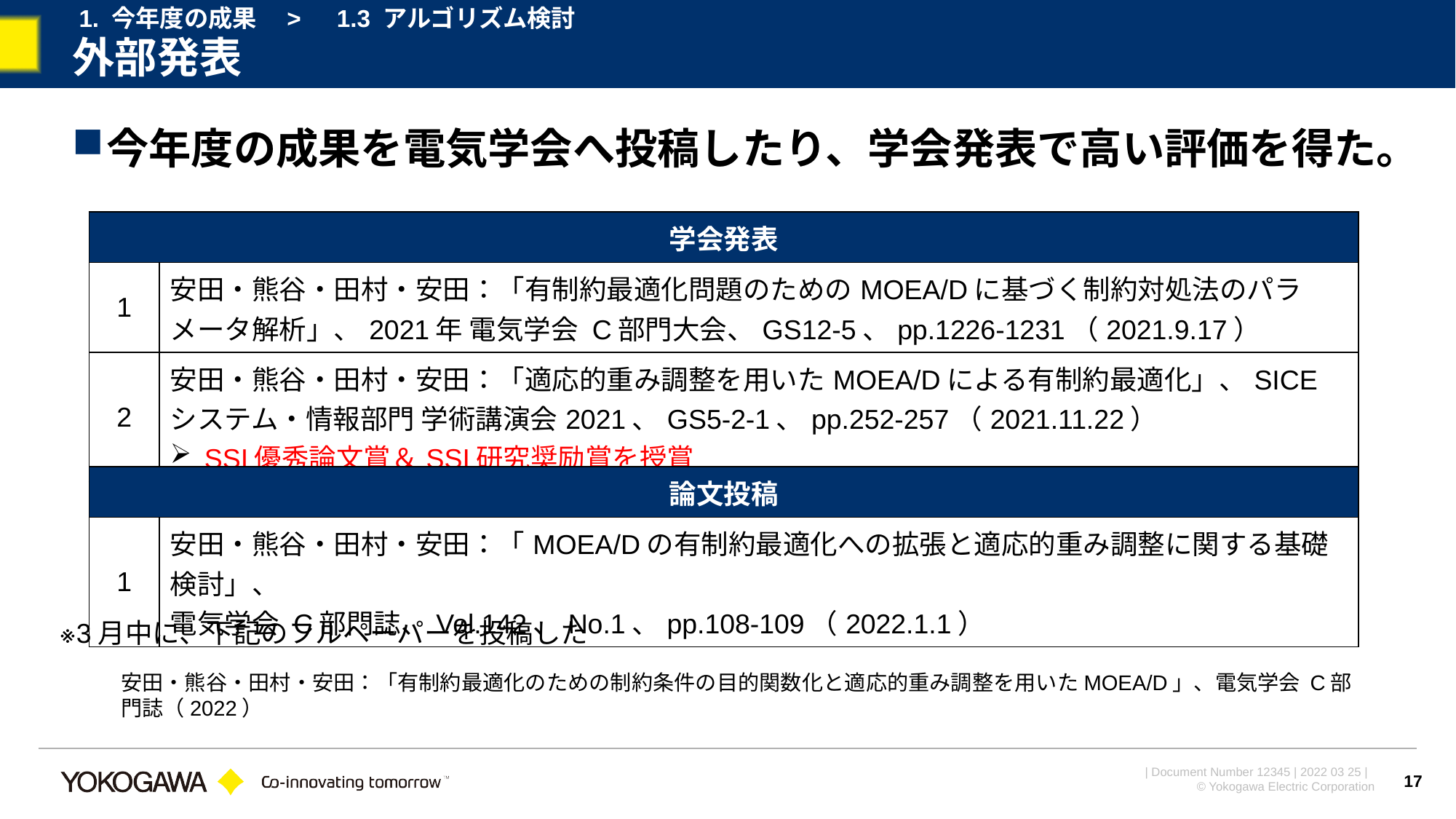

1. 今年度の成果　>　1.3 アルゴリズム検討
# 外部発表
今年度の成果を電気学会へ投稿したり、学会発表で高い評価を得た。
| 学会発表 |  |
| --- | --- |
| 1 | 安田・熊谷・田村・安田：「有制約最適化問題のためのMOEA/Dに基づく制約対処法のパラメータ解析」、2021年 電気学会 C部門大会、GS12-5、pp.1226-1231（2021.9.17） |
| 2 | 安田・熊谷・田村・安田：「適応的重み調整を用いたMOEA/Dによる有制約最適化」、SICE システム・情報部門 学術講演会2021、GS5-2-1、pp.252-257（2021.11.22） SSI優秀論文賞＆SSI研究奨励賞を授賞 |
| 論文投稿 |  |
| --- | --- |
| 1 | 安田・熊谷・田村・安田：「MOEA/Dの有制約最適化への拡張と適応的重み調整に関する基礎検討」、 電気学会 C部門誌、Vol.142、No.1、pp.108-109（2022.1.1） |
※3月中に、下記のフルペーパーを投稿した
安田・熊谷・田村・安田：「有制約最適化のための制約条件の目的関数化と適応的重み調整を用いたMOEA/D」、電気学会 C部門誌（2022）
17